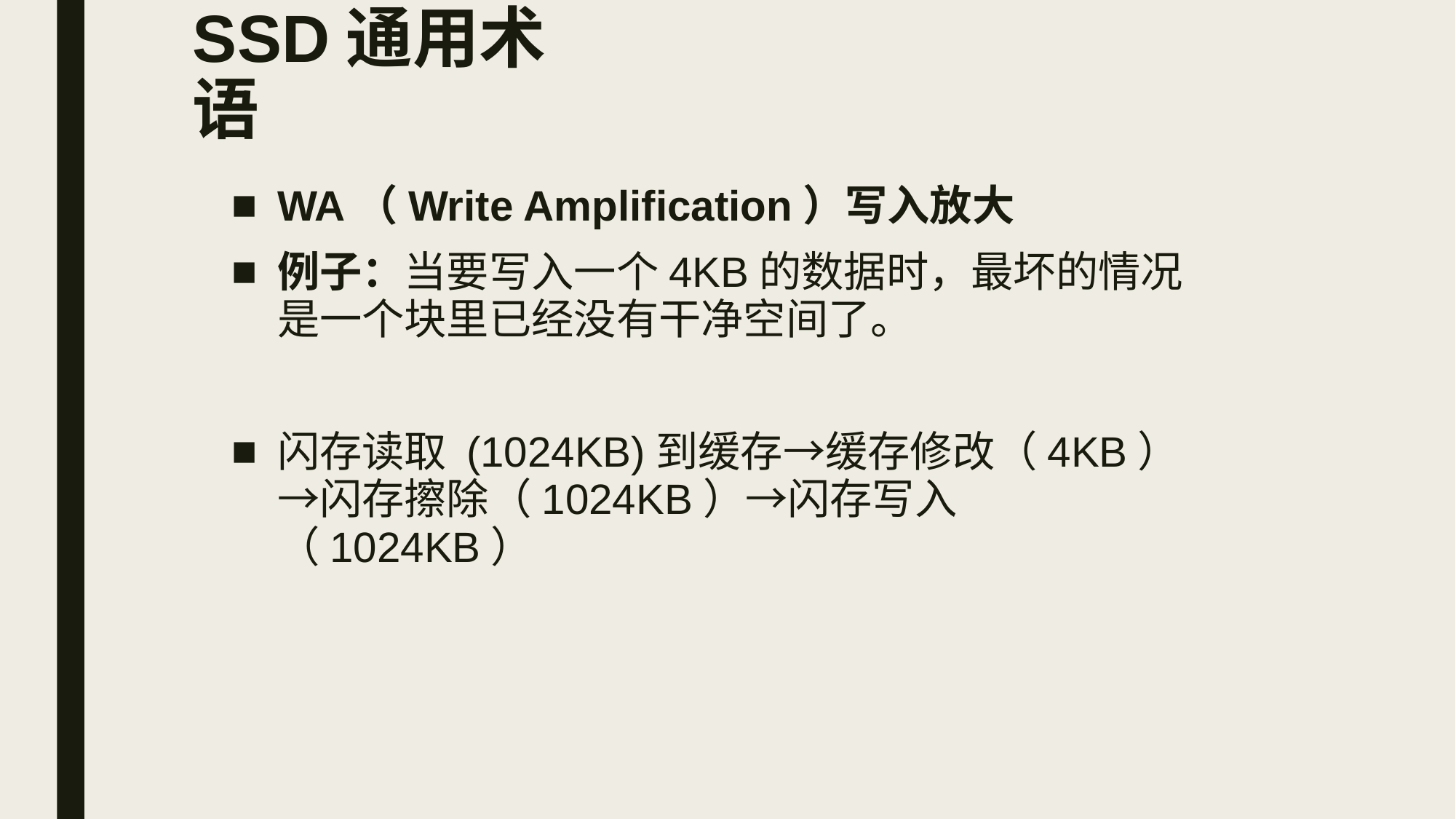

# SSD通用术语
WA（Write Amplification）写入放大
例子：当要写入一个4KB的数据时，最坏的情况是一个块里已经没有干净空间了。

闪存读取 (1024KB)到缓存→缓存修改（4KB）→闪存擦除（1024KB）→闪存写入（1024KB）